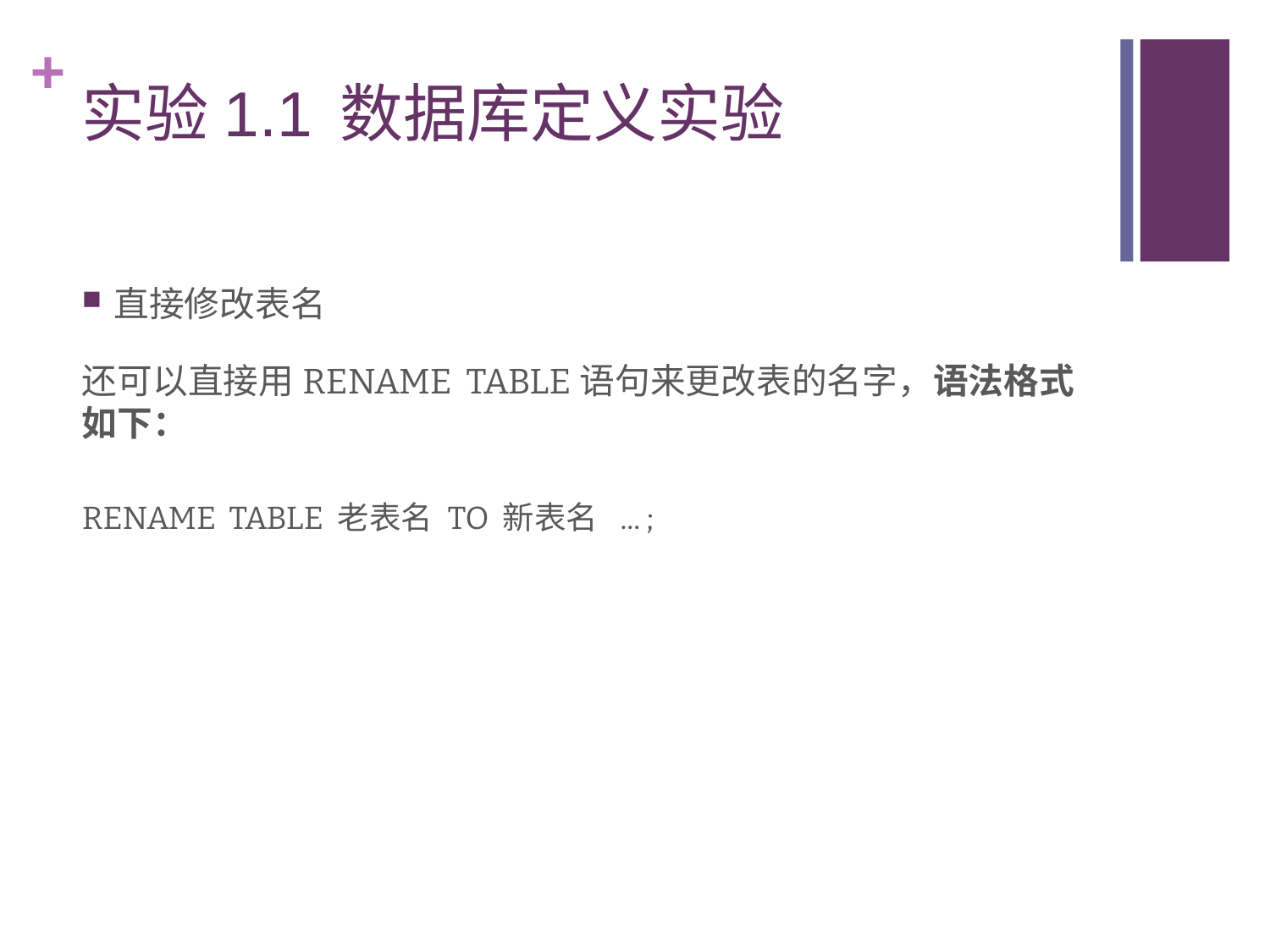

# 实验1.1 数据库定义实验
直接修改表名
还可以直接用RENAME  TABLE语句来更改表的名字，语法格式如下：
RENAME  TABLE 老表名 TO 新表名  ... ;